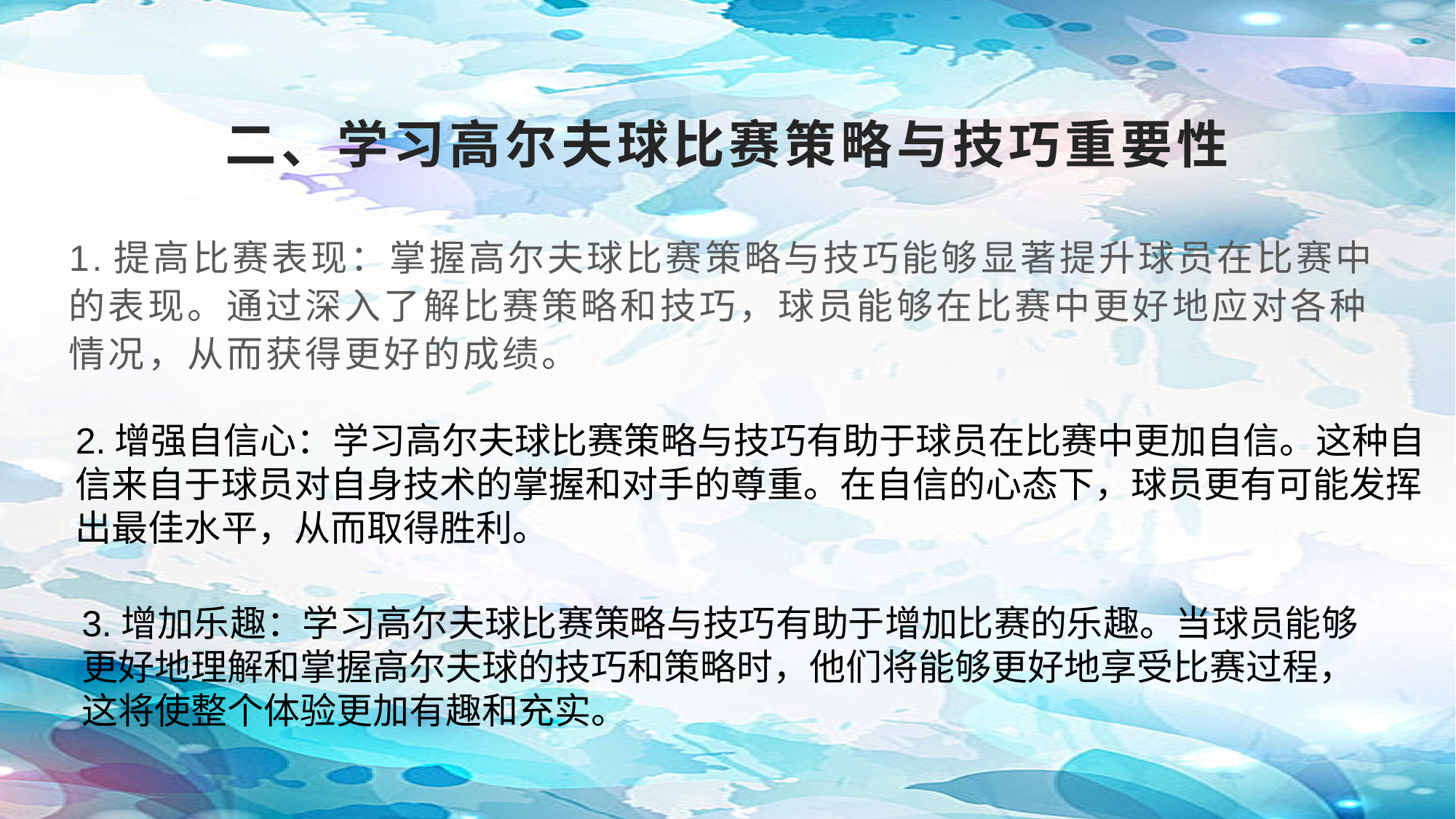

# 二、学习高尔夫球比赛策略与技巧重要性
1.提高比赛表现：掌握高尔夫球比赛策略与技巧能够显著提升球员在比赛中的表现。通过深入了解比赛策略和技巧，球员能够在比赛中更好地应对各种情况，从而获得更好的成绩。
2.增强自信心：学习高尔夫球比赛策略与技巧有助于球员在比赛中更加自信。这种自信来自于球员对自身技术的掌握和对手的尊重。在自信的心态下，球员更有可能发挥出最佳水平，从而取得胜利。
3.增加乐趣：学习高尔夫球比赛策略与技巧有助于增加比赛的乐趣。当球员能够更好地理解和掌握高尔夫球的技巧和策略时，他们将能够更好地享受比赛过程，这将使整个体验更加有趣和充实。